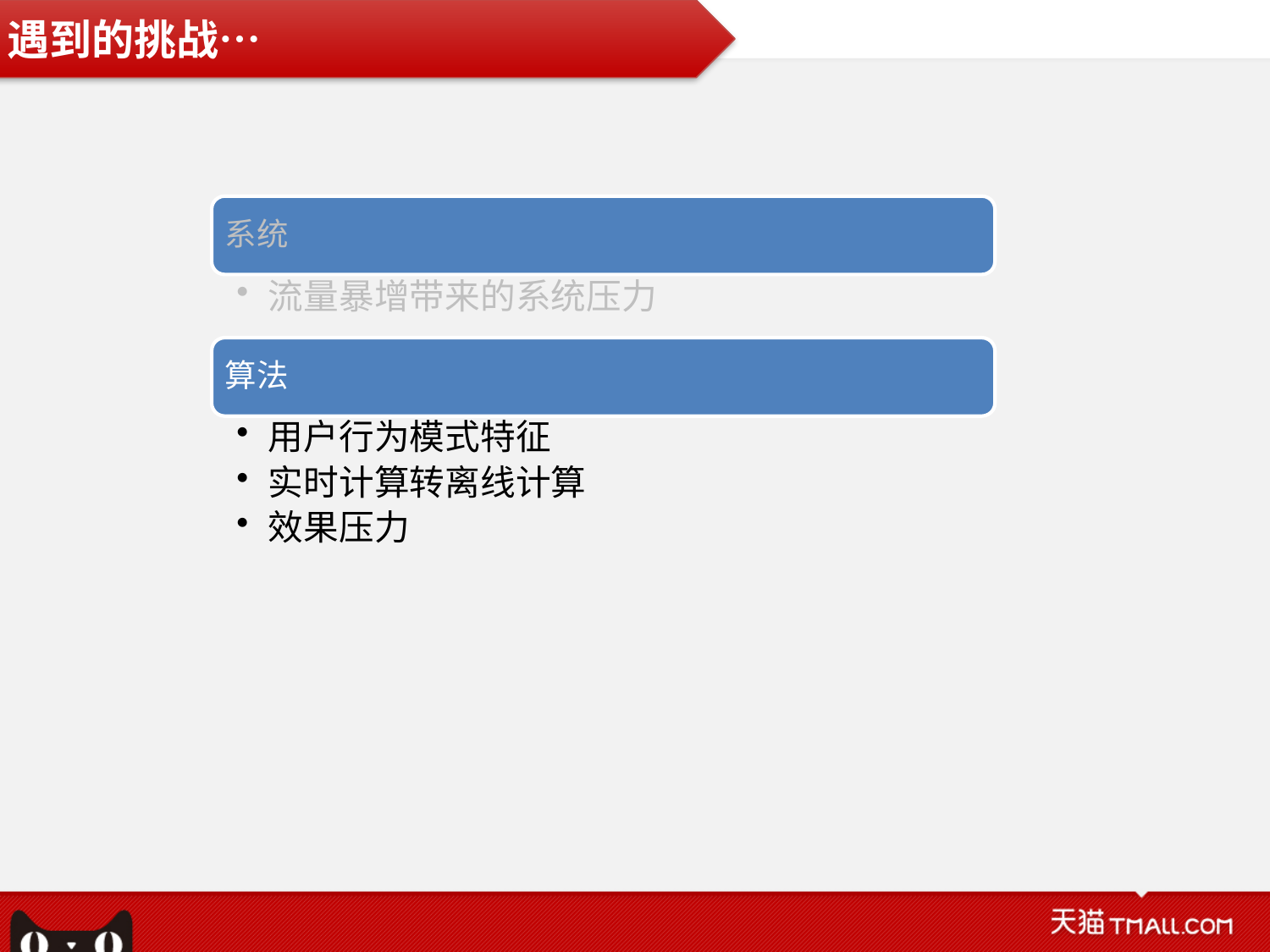

遇到的挑战…
系统
流量暴增带来的系统压力
算法
用户行为模式特征
实时计算转离线计算
效果压力